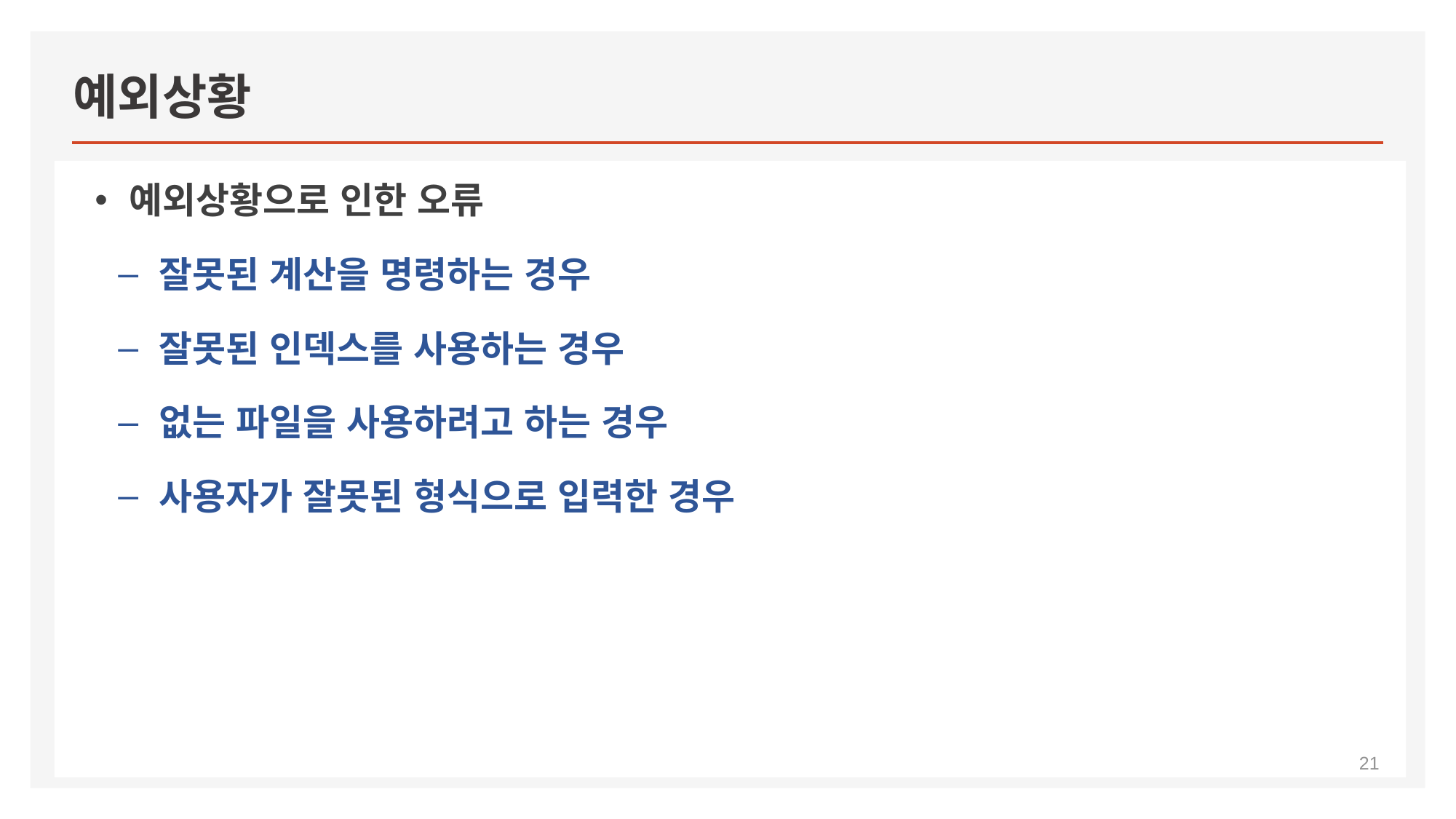

# 예외상황
예외상황으로 인한 오류
잘못된 계산을 명령하는 경우
잘못된 인덱스를 사용하는 경우
없는 파일을 사용하려고 하는 경우
사용자가 잘못된 형식으로 입력한 경우
21